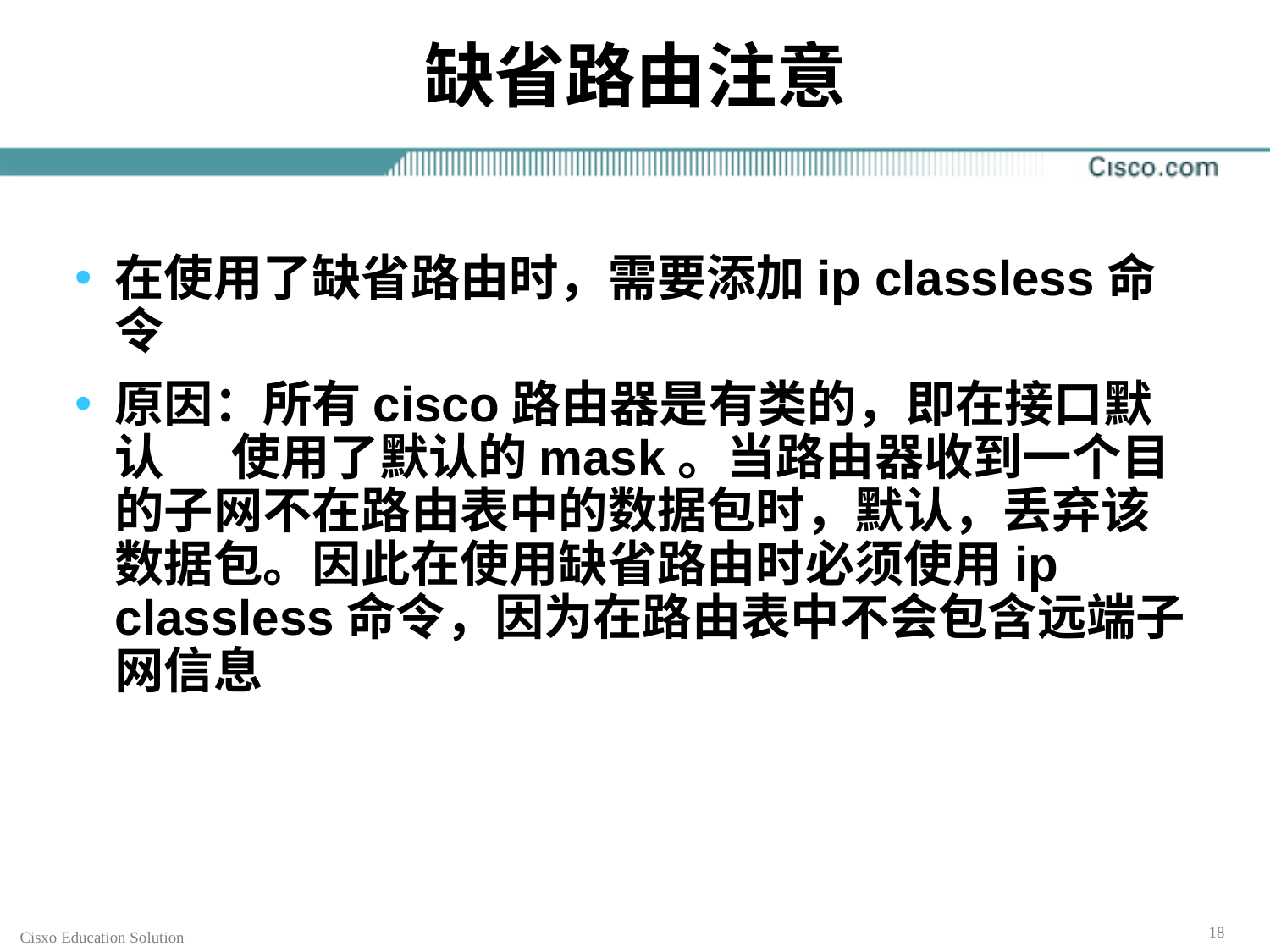

# 缺省路由注意
在使用了缺省路由时，需要添加ip classless命令
原因：所有cisco路由器是有类的，即在接口默认      使用了默认的mask。当路由器收到一个目的子网不在路由表中的数据包时，默认，丢弃该数据包。因此在使用缺省路由时必须使用ip classless命令，因为在路由表中不会包含远端子网信息